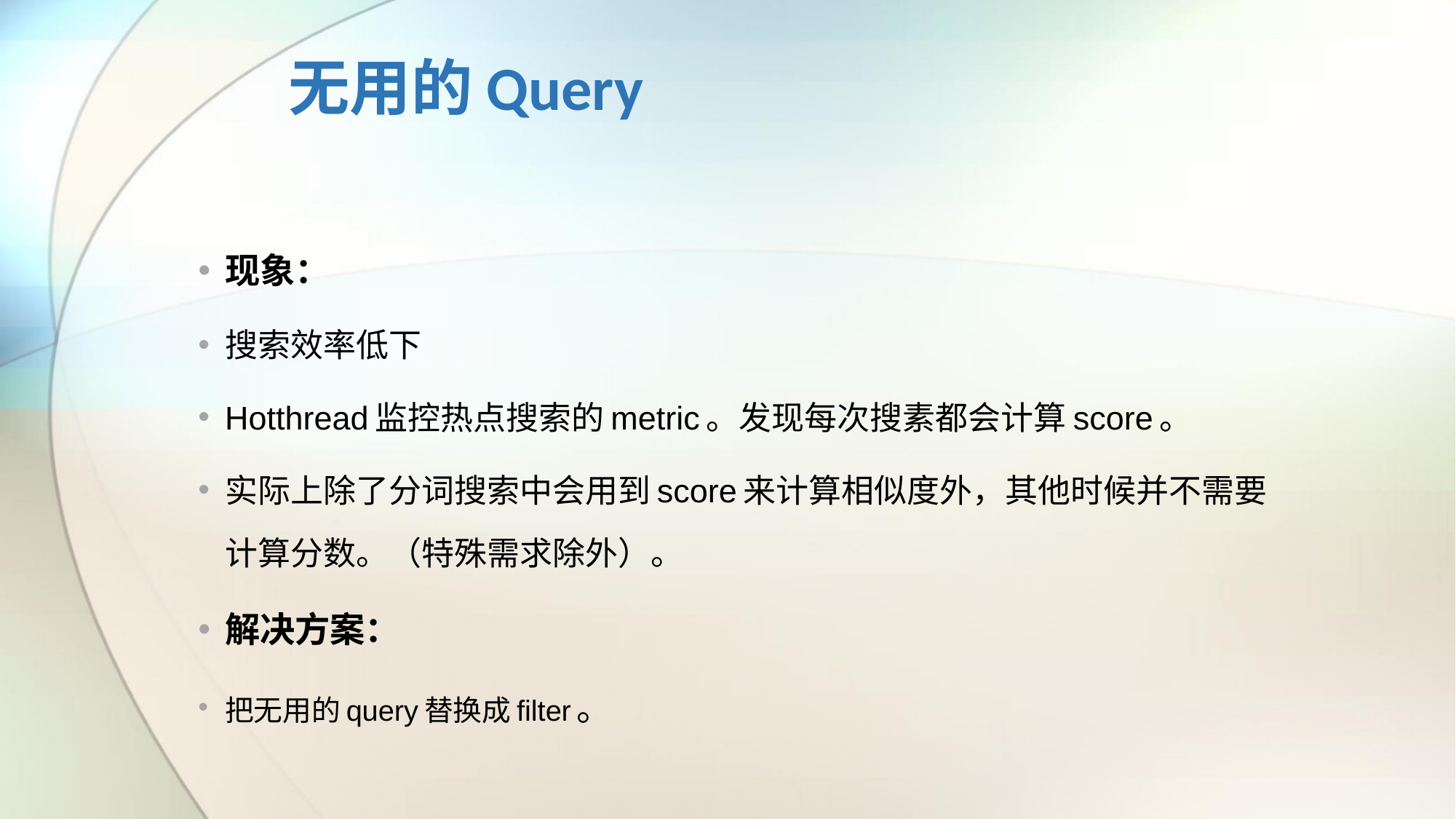

# 无用的Query
现象：
搜索效率低下
Hotthread监控热点搜索的metric。发现每次搜素都会计算score。
实际上除了分词搜索中会用到score来计算相似度外，其他时候并不需要计算分数。（特殊需求除外）。
解决方案：
把无用的query替换成filter。